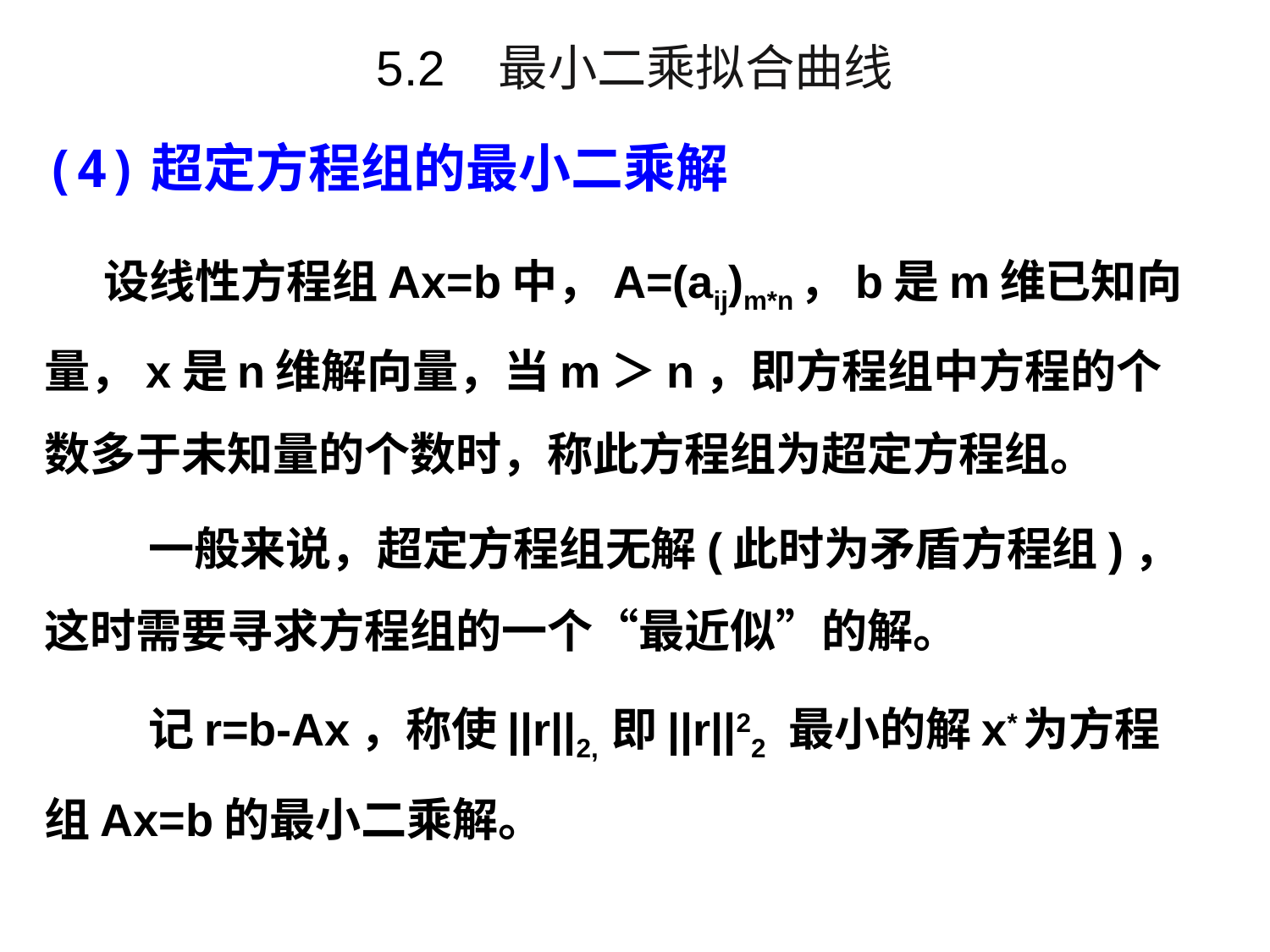

5.2   最小二乘拟合曲线
(4)超定方程组的最小二乘解
    设线性方程组Ax=b中，A=(aij)m*n，b是m维已知向量，x是n维解向量，当m＞n，即方程组中方程的个数多于未知量的个数时，称此方程组为超定方程组。
         一般来说，超定方程组无解(此时为矛盾方程组)，这时需要寻求方程组的一个“最近似”的解。
         记r=b-Ax，称使||r||2, 即||r||22 最小的解x*为方程组Ax=b的最小二乘解。